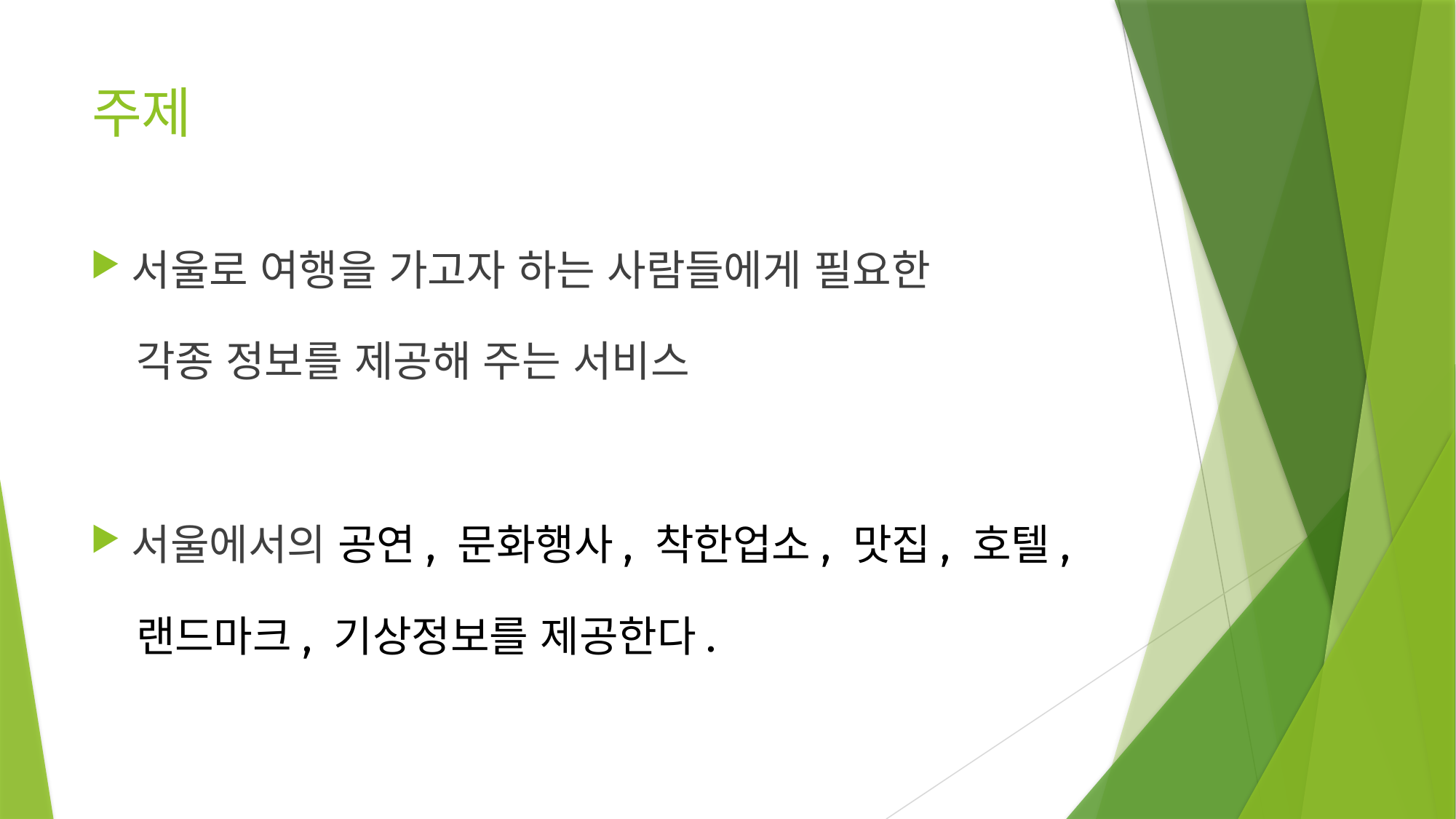

# 주제
서울로 여행을 가고자 하는 사람들에게 필요한
   각종 정보를 제공해 주는 서비스

서울에서의 공연, 문화행사, 착한업소, 맛집, 호텔,
   랜드마크, 기상정보를 제공한다.